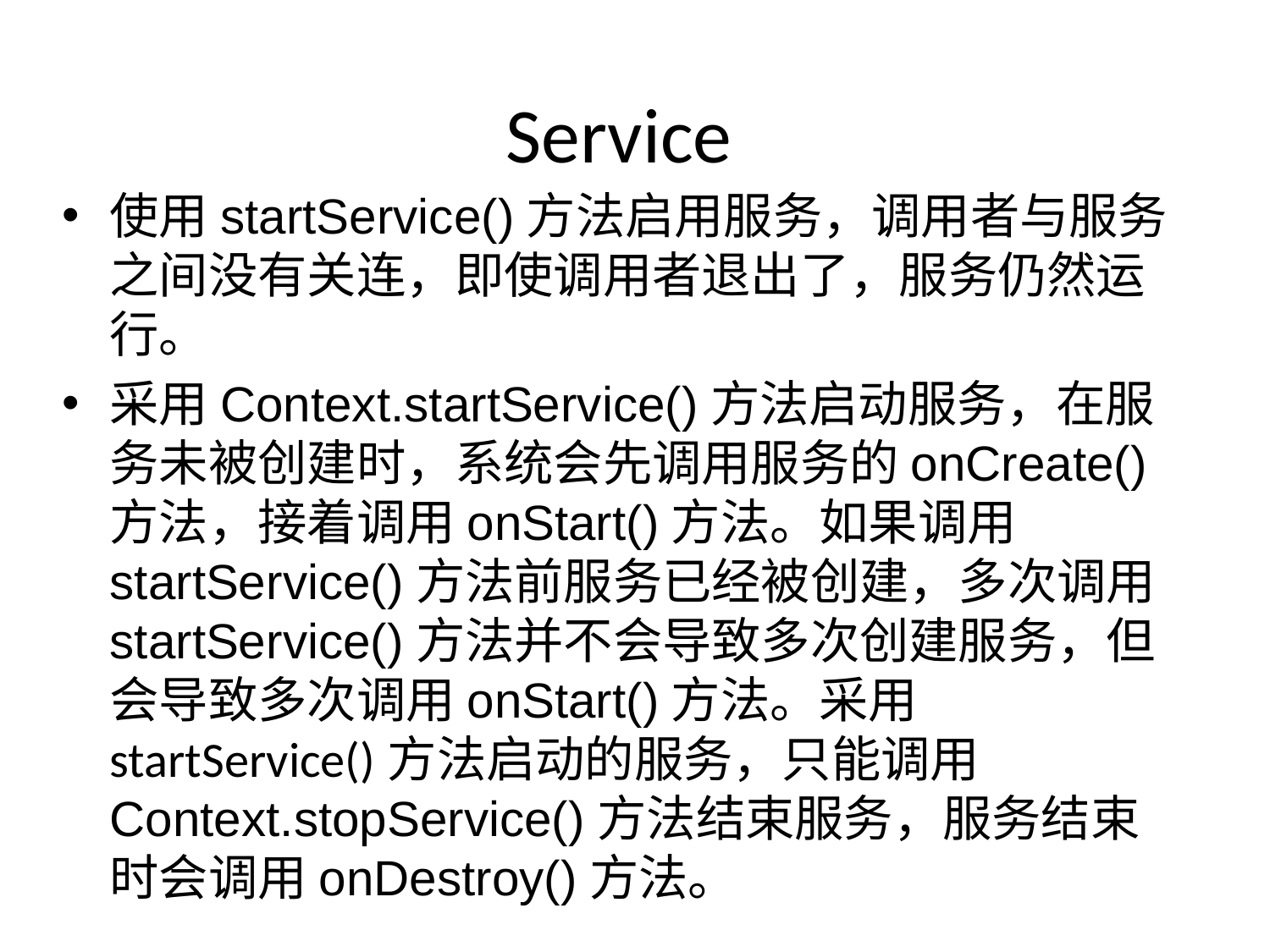

# Service
使用startService()方法启用服务，调用者与服务之间没有关连，即使调用者退出了，服务仍然运行。
采用Context.startService()方法启动服务，在服务未被创建时，系统会先调用服务的onCreate()方法，接着调用onStart()方法。如果调用startService()方法前服务已经被创建，多次调用startService()方法并不会导致多次创建服务，但会导致多次调用onStart()方法。采用startService()方法启动的服务，只能调用Context.stopService()方法结束服务，服务结束时会调用onDestroy()方法。